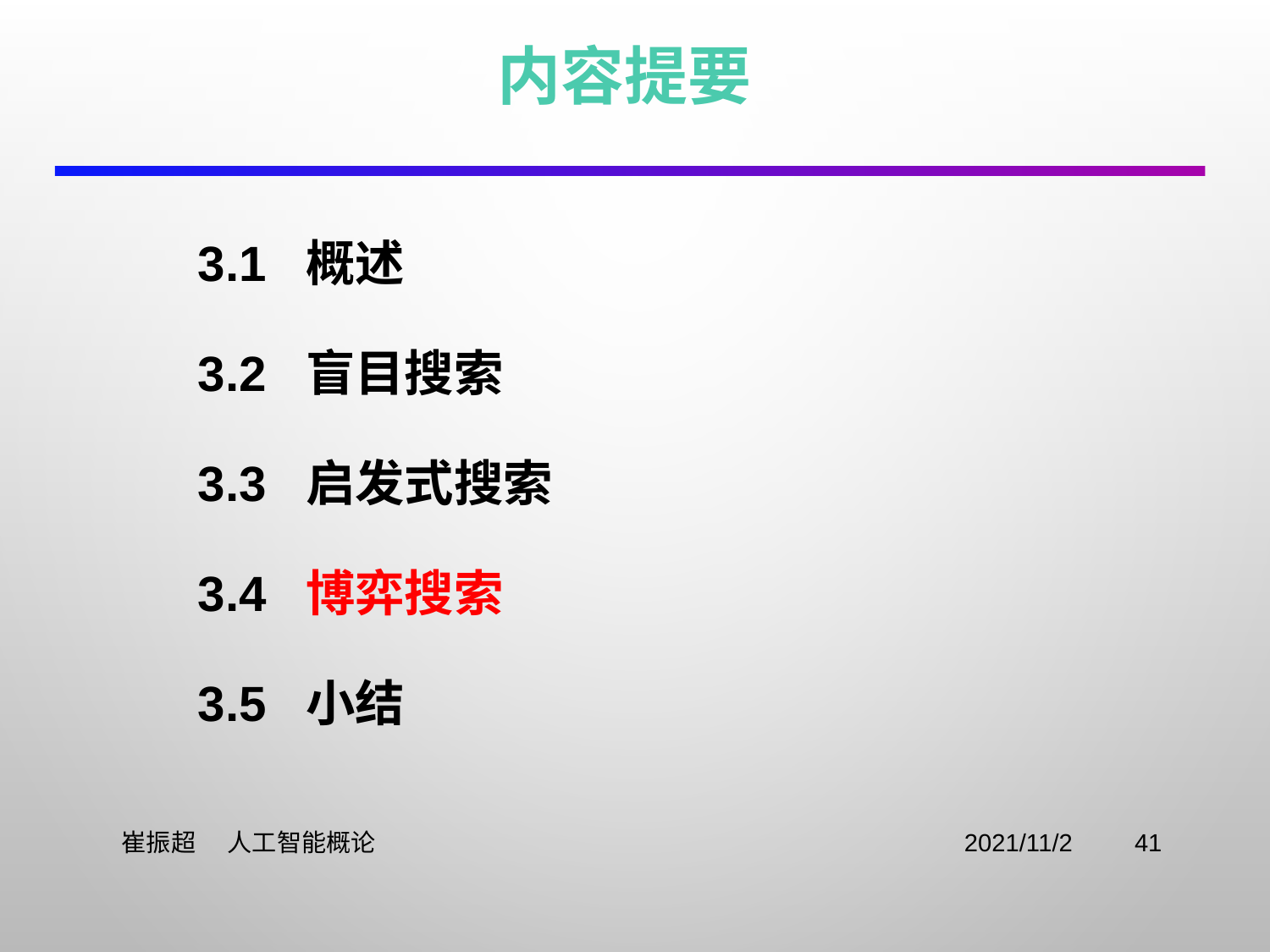

# 内容提要
3.1  概述
3.2  盲目搜索
3.3  启发式搜索
3.4  博弈搜索
3.5  小结

 崔振超    人工智能概论
2021/11/2
41